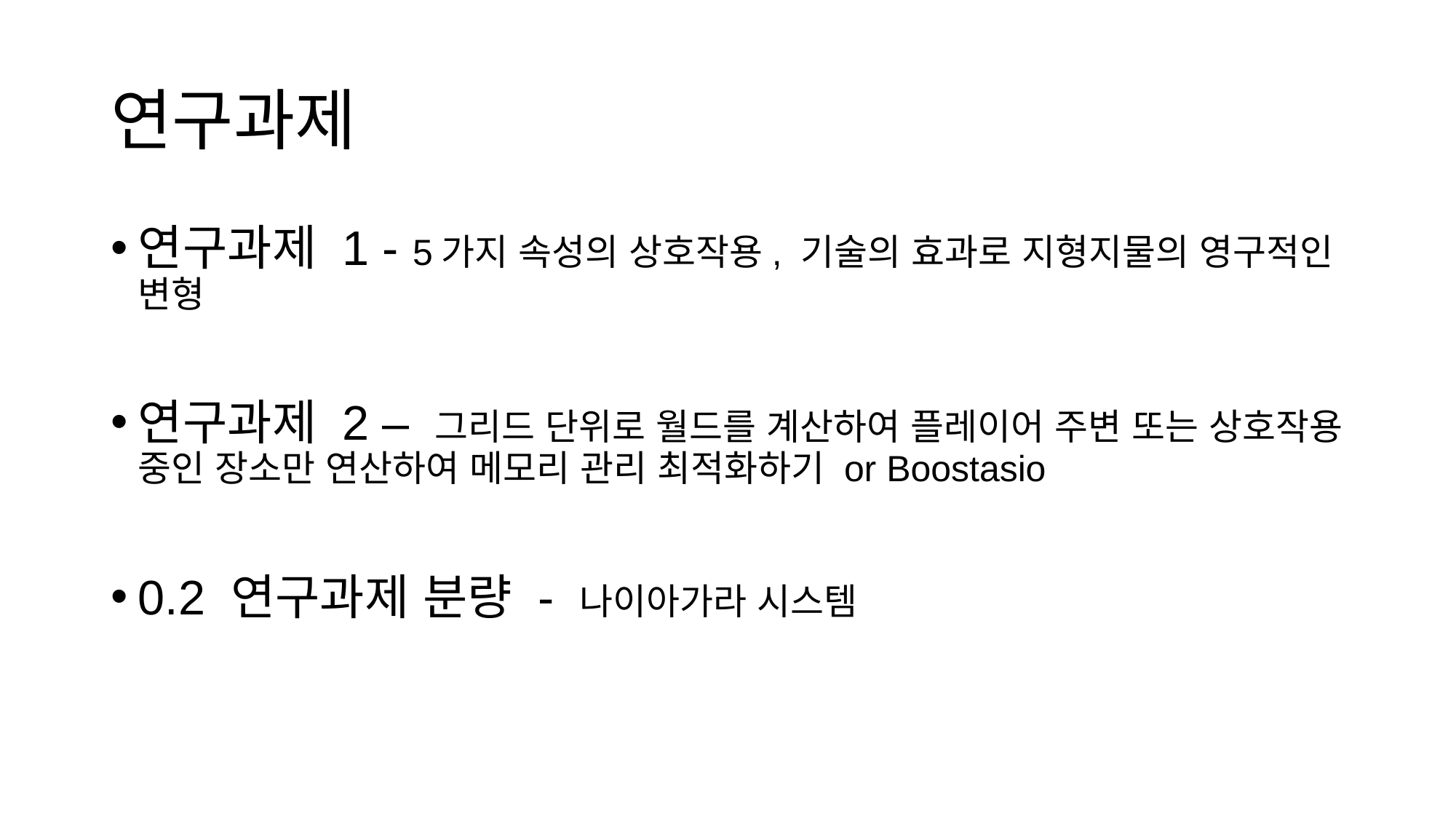

# 연구과제
연구과제 1 - 5가지 속성의 상호작용, 기술의 효과로 지형지물의 영구적인 변형

연구과제 2 – 그리드 단위로 월드를 계산하여 플레이어 주변 또는 상호작용 중인 장소만 연산하여 메모리 관리 최적화하기 or Boostasio

0.2 연구과제 분량 - 나이아가라 시스템